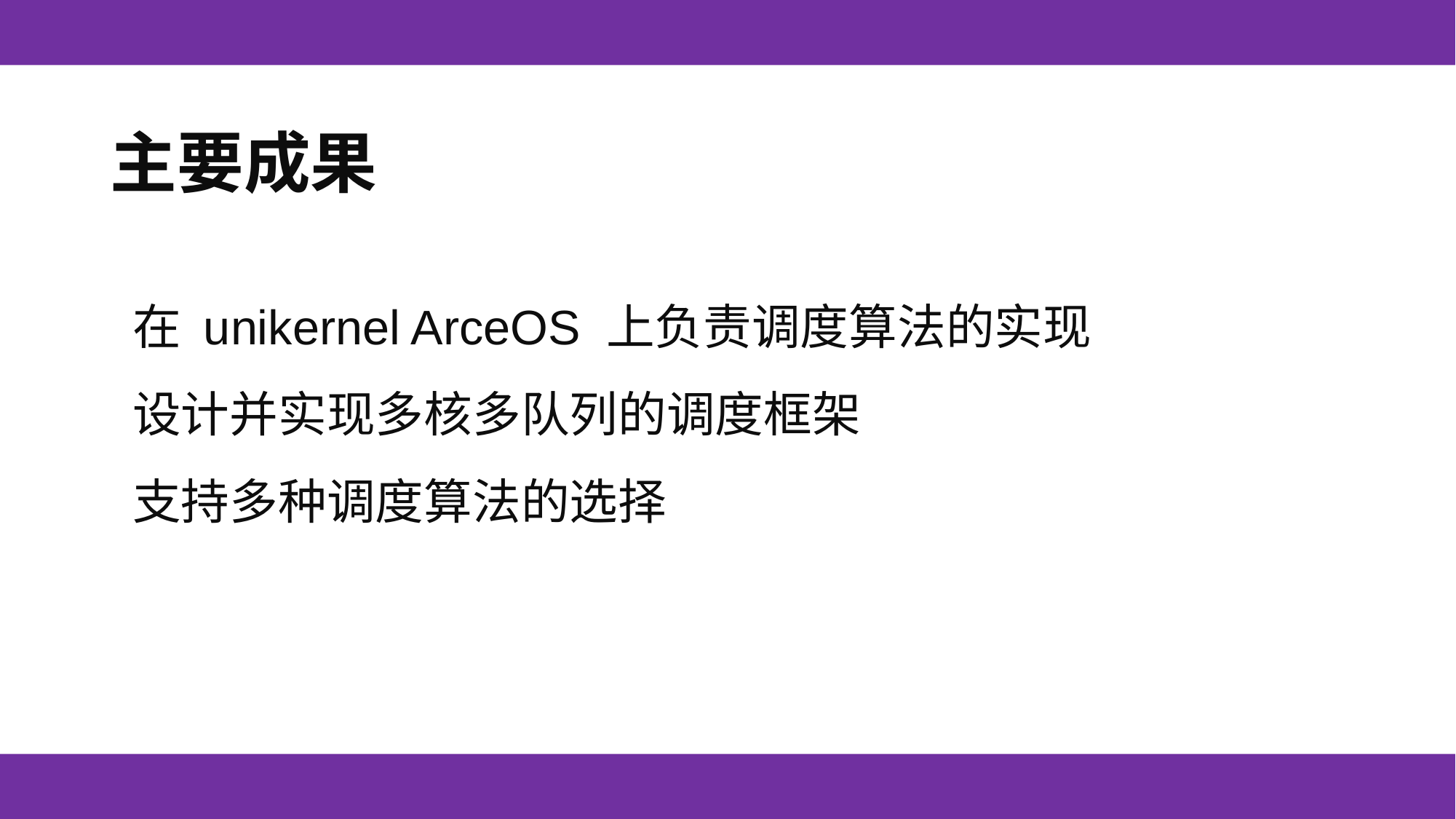

主要成果
在 unikernel ArceOS 上负责调度算法的实现
设计并实现多核多队列的调度框架
支持多种调度算法的选择